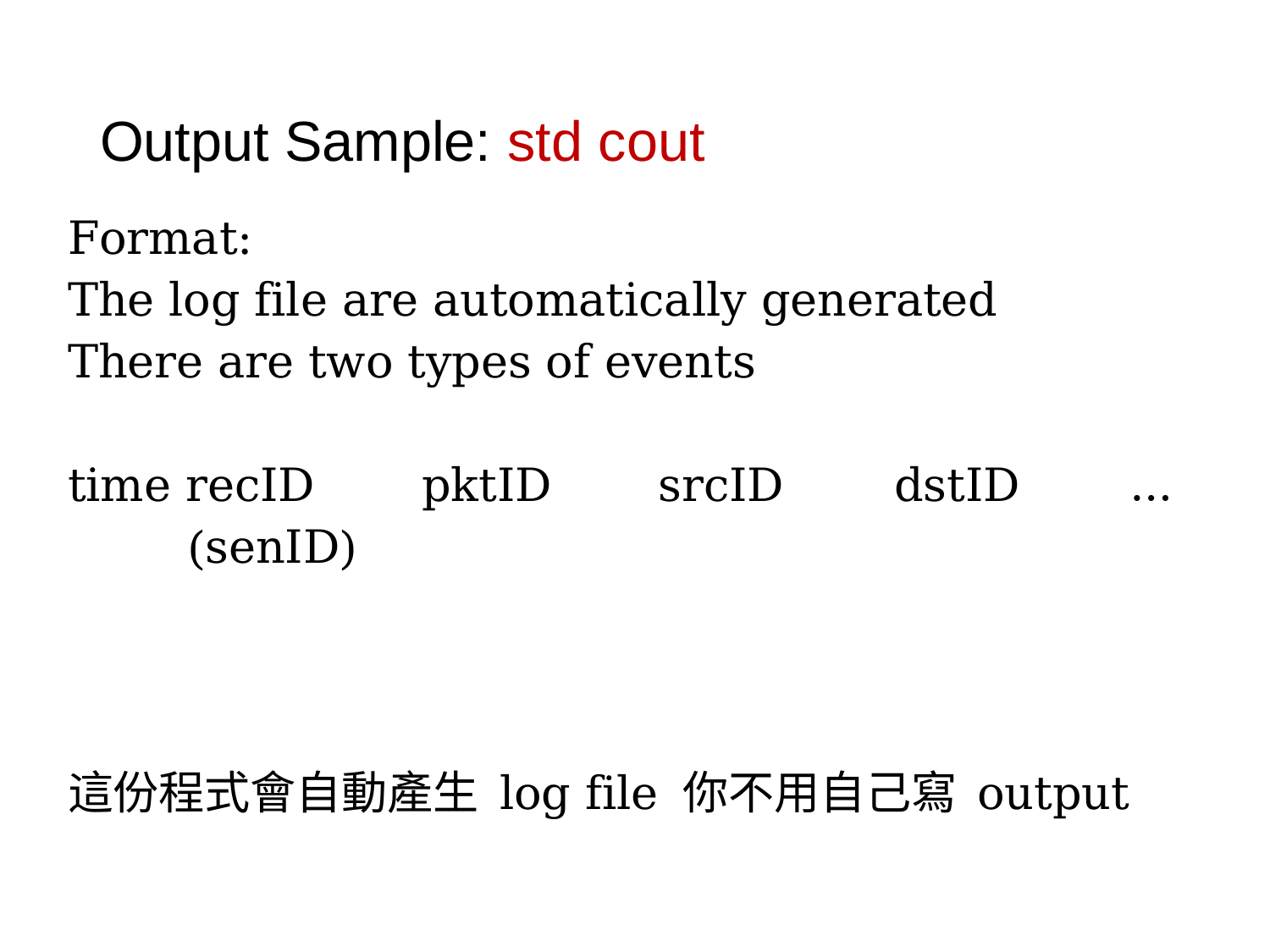

# Output Sample: std cout
Format:
The log file are automatically generated
There are two types of events

time	recID	pktID	srcID	dstID	…
		(senID)

這份程式會自動產生 log file 你不用自己寫 output